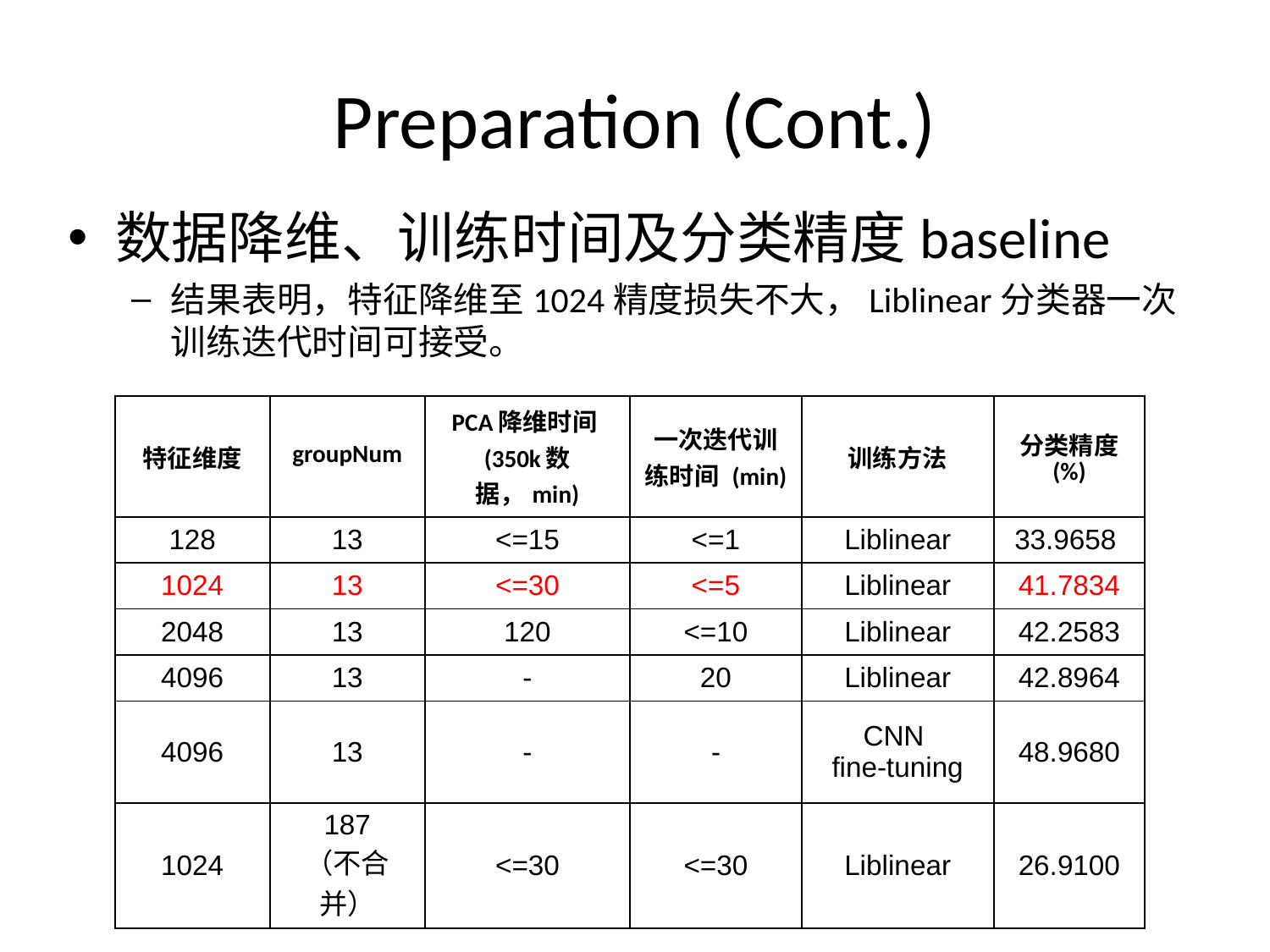

# Preparation (Cont.)
数据降维、训练时间及分类精度baseline
结果表明，特征降维至1024精度损失不大，Liblinear分类器一次训练迭代时间可接受。
| 特征维度 | groupNum | PCA降维时间 (350k数据，min) | 一次迭代训练时间 (min) | 训练方法 | 分类精度 (%) |
| --- | --- | --- | --- | --- | --- |
| 128 | 13 | <=15 | <=1 | Liblinear | 33.9658 |
| 1024 | 13 | <=30 | <=5 | Liblinear | 41.7834 |
| 2048 | 13 | 120 | <=10 | Liblinear | 42.2583 |
| 4096 | 13 | - | 20 | Liblinear | 42.8964 |
| 4096 | 13 | - | - | CNN fine-tuning | 48.9680 |
| 1024 | 187 （不合并） | <=30 | <=30 | Liblinear | 26.9100 |